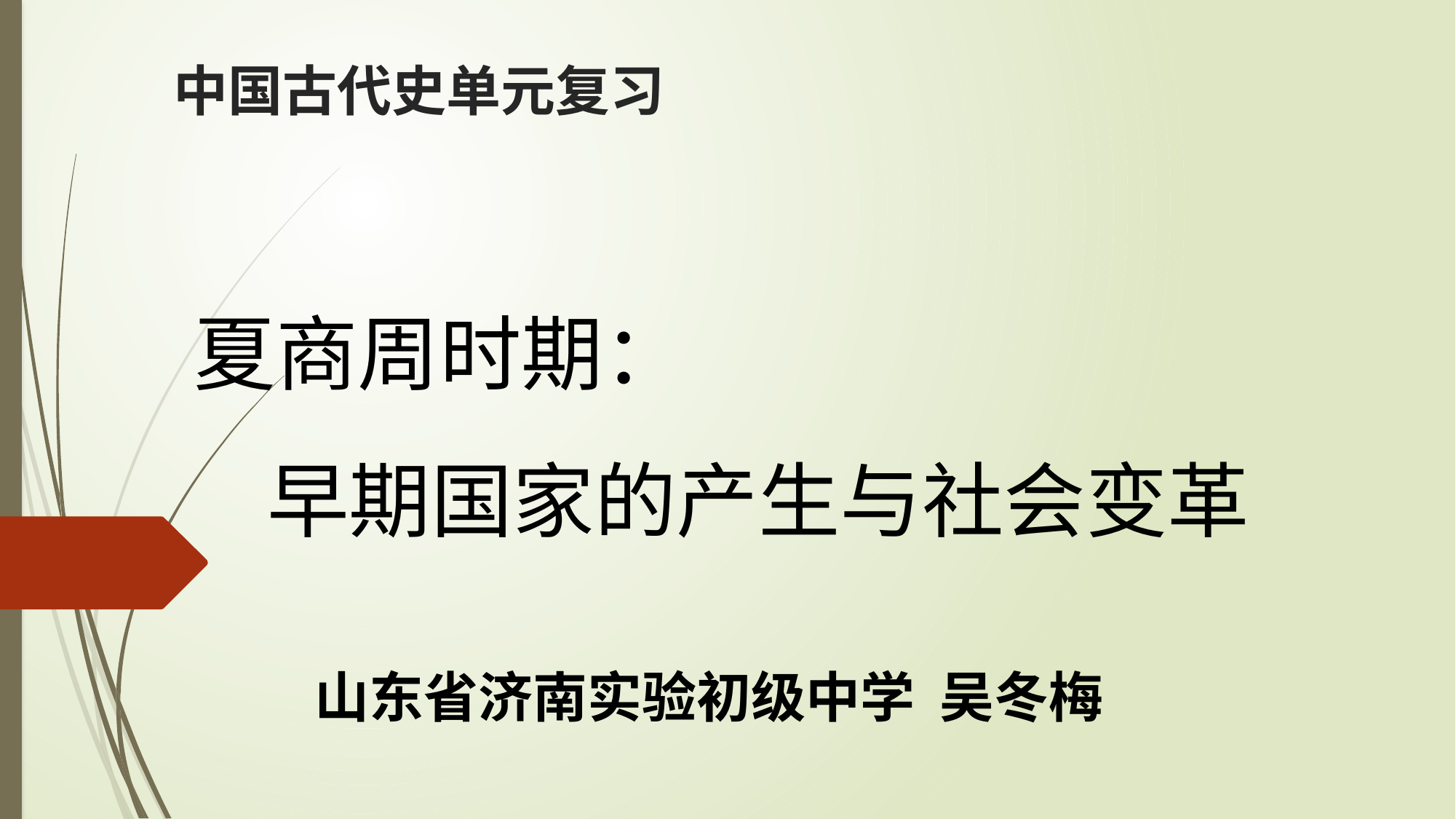

中国古代史单元复习
# 夏商周时期： 早期国家的产生与社会变革
山东省济南实验初级中学  吴冬梅